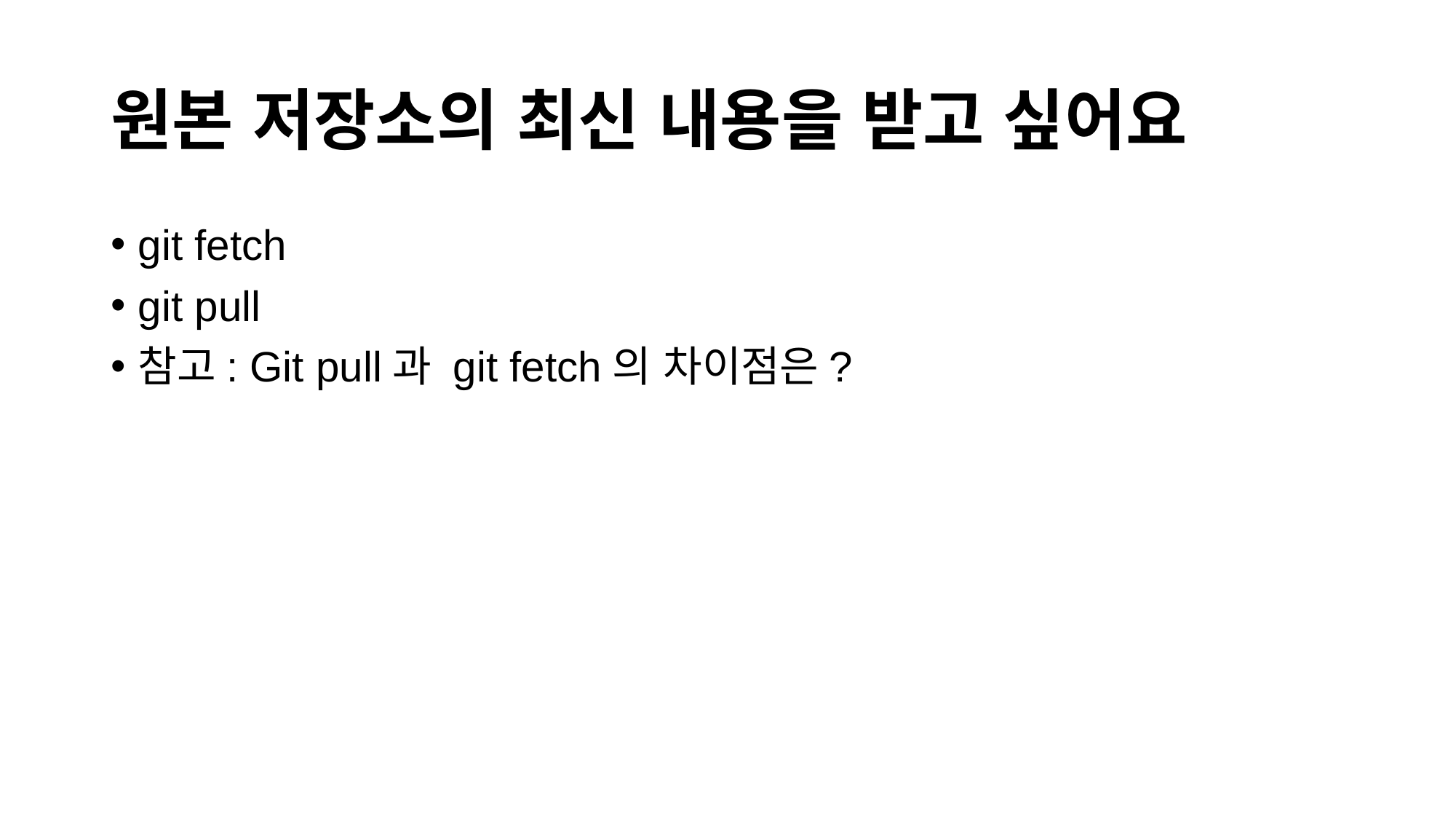

# 원본 저장소의 최신 내용을 받고 싶어요
git fetch
git pull
참고: Git pull과 git fetch의 차이점은?